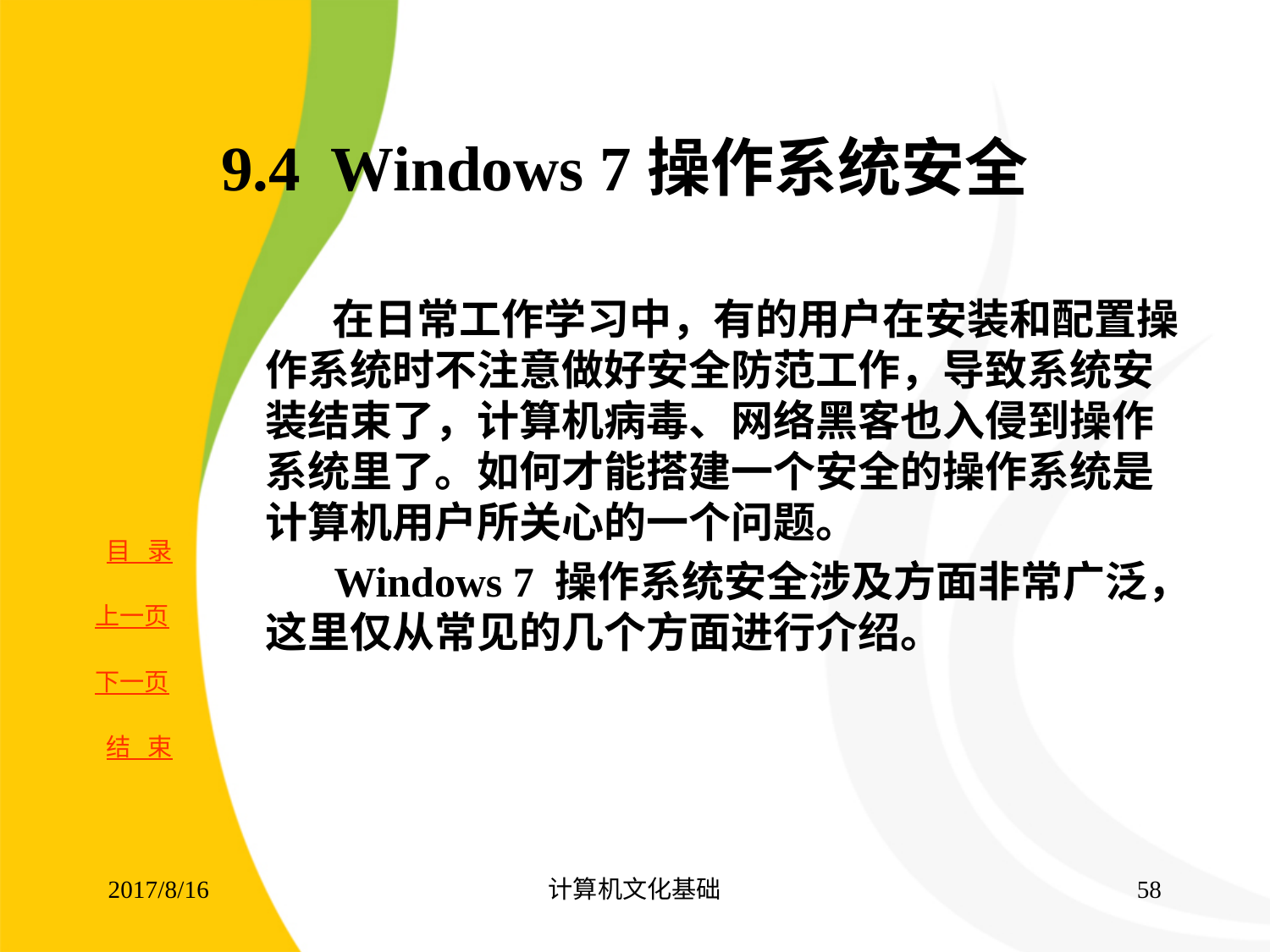

# 9.4  Windows 7操作系统安全
           在日常工作学习中，有的用户在安装和配置操作系统时不注意做好安全防范工作，导致系统安装结束了，计算机病毒、网络黑客也入侵到操作系统里了。如何才能搭建一个安全的操作系统是计算机用户所关心的一个问题。
           Windows 7 操作系统安全涉及方面非常广泛，这里仅从常见的几个方面进行介绍。
2017/8/16
计算机文化基础
58